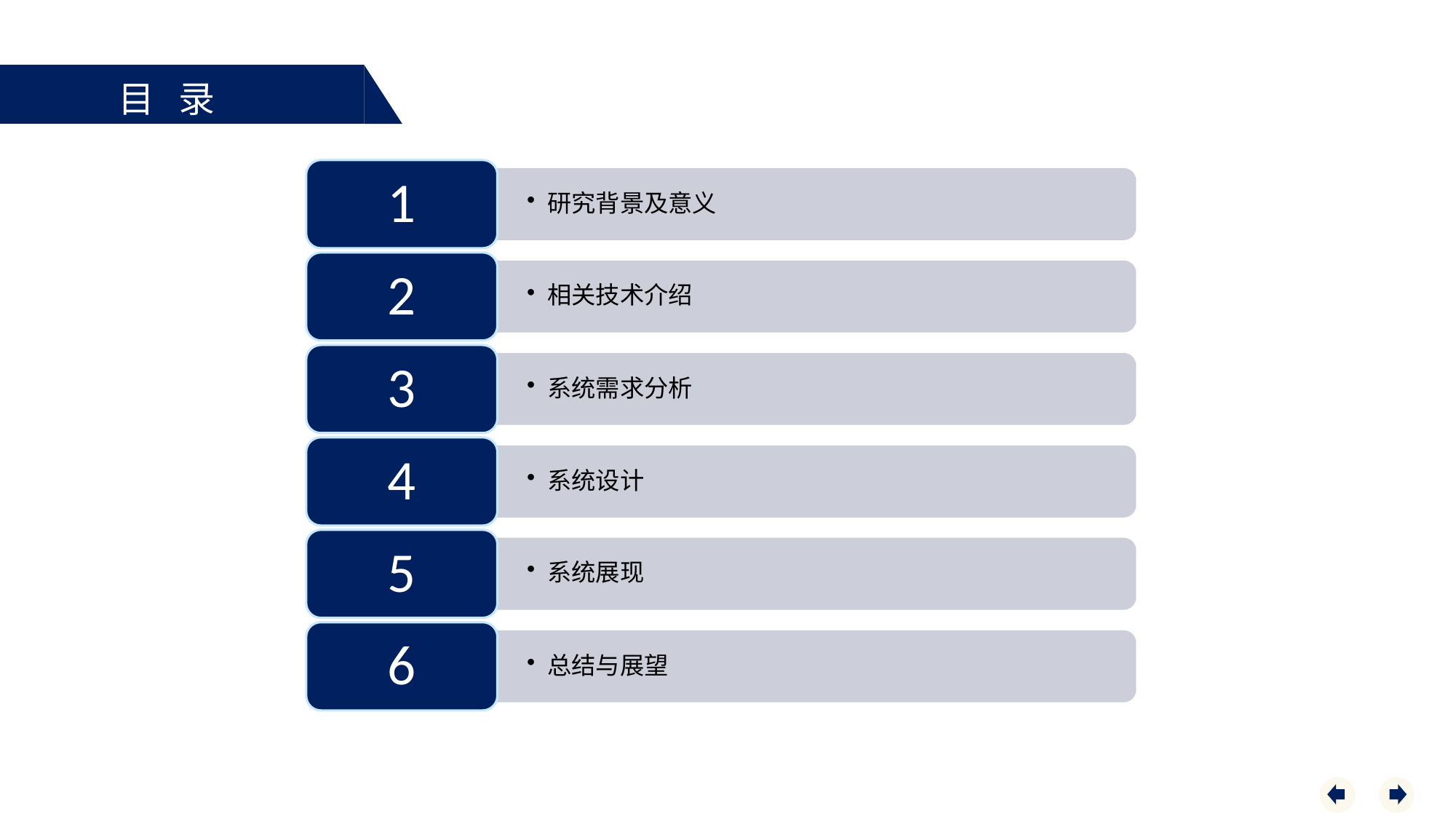

目   录
1
研究背景及意义
2
相关技术介绍
3
系统需求分析
4
系统设计
5
系统展现
6
总结与展望